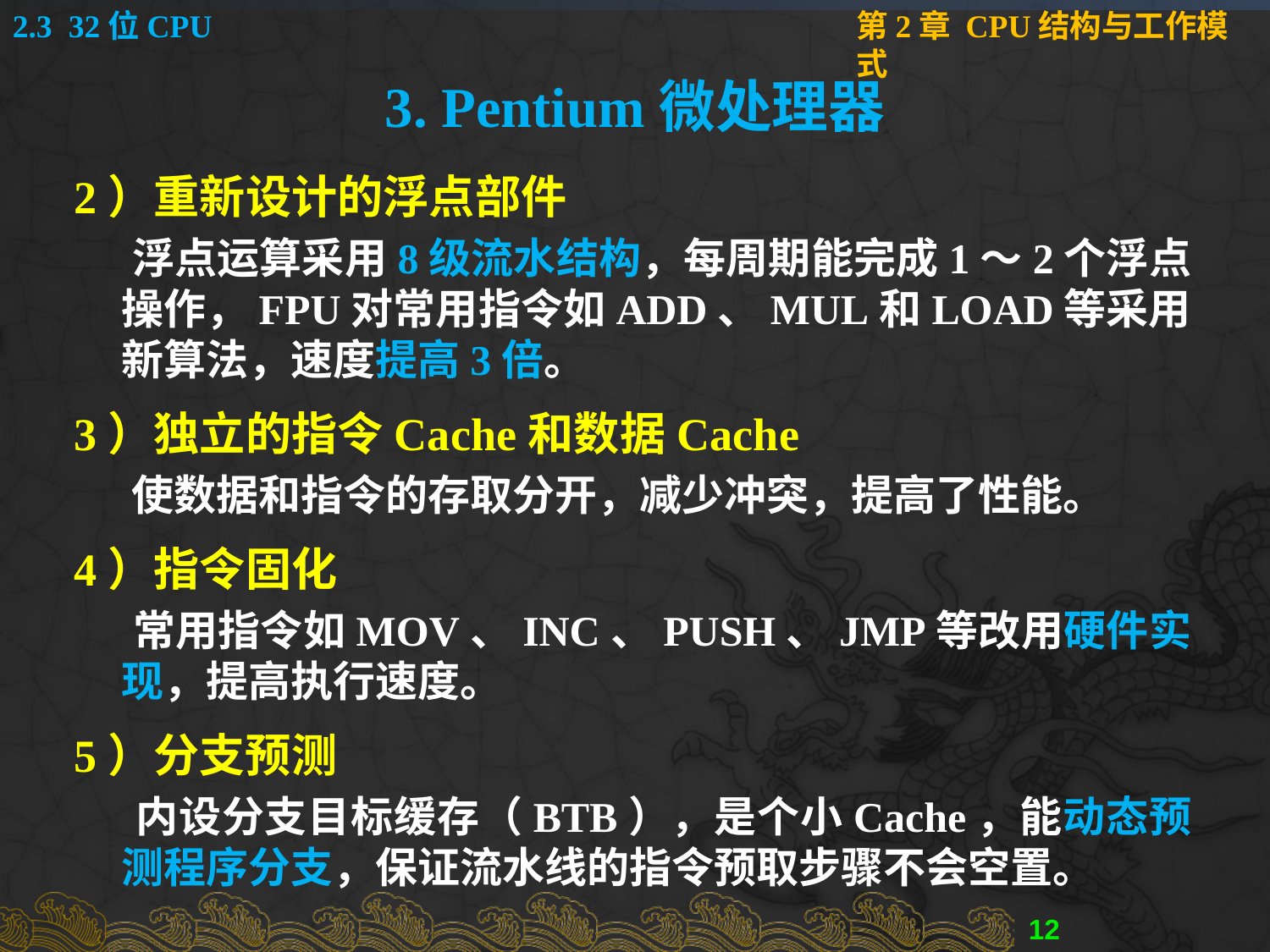

# 3. Pentium微处理器
2）重新设计的浮点部件
     浮点运算采用8级流水结构，每周期能完成1～2个浮点操作，FPU对常用指令如ADD、MUL和LOAD等采用新算法，速度提高3倍。
3）独立的指令Cache和数据Cache
     使数据和指令的存取分开，减少冲突，提高了性能。
4）指令固化
     常用指令如MOV、INC、PUSH、JMP等改用硬件实现，提高执行速度。
5）分支预测
     内设分支目标缓存（BTB），是个小Cache，能动态预测程序分支，保证流水线的指令预取步骤不会空置。